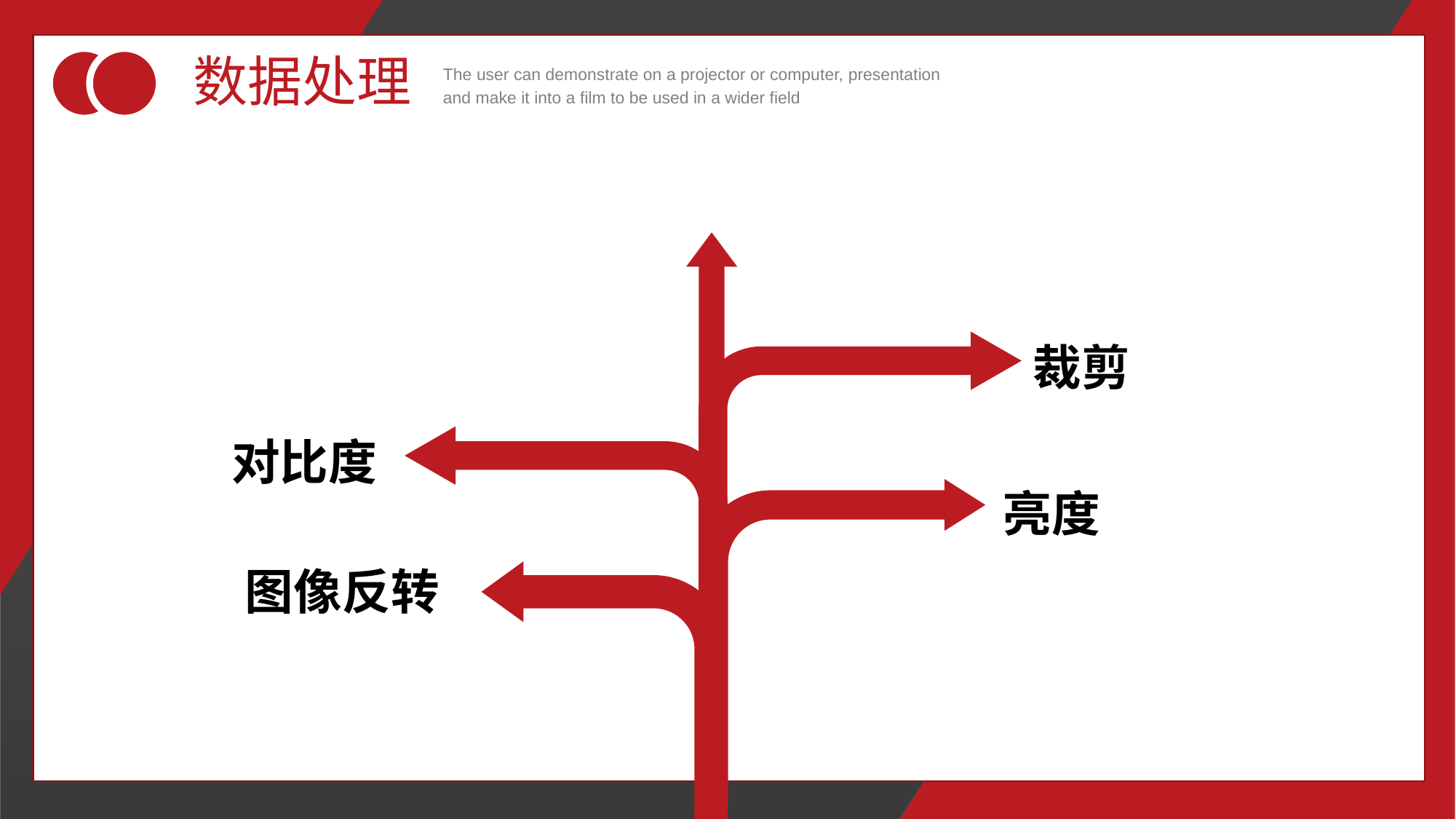

数据处理

The user can demonstrate on a projector or computer, presentation and make it into a film to be used in a wider field

裁剪
对比度

亮度

图像反转